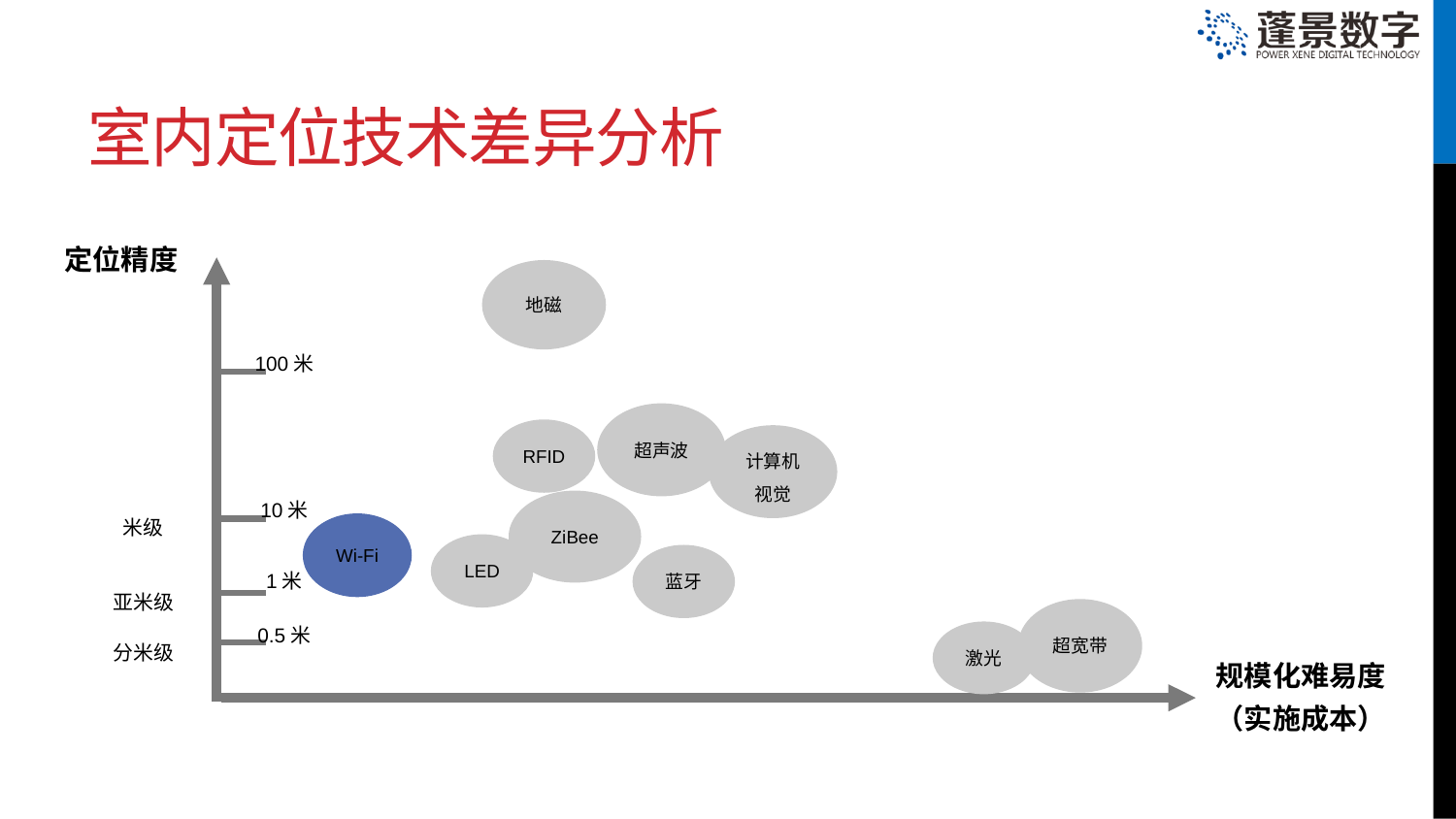

# 室内定位技术差异分析
定位精度
地磁
100米
超声波
RFID
计算机视觉
10米
ZiBee
米级
Wi-Fi
LED
蓝牙
1米
亚米级
超宽带
0.5米
激光
分米级
规模化难易度
（实施成本）